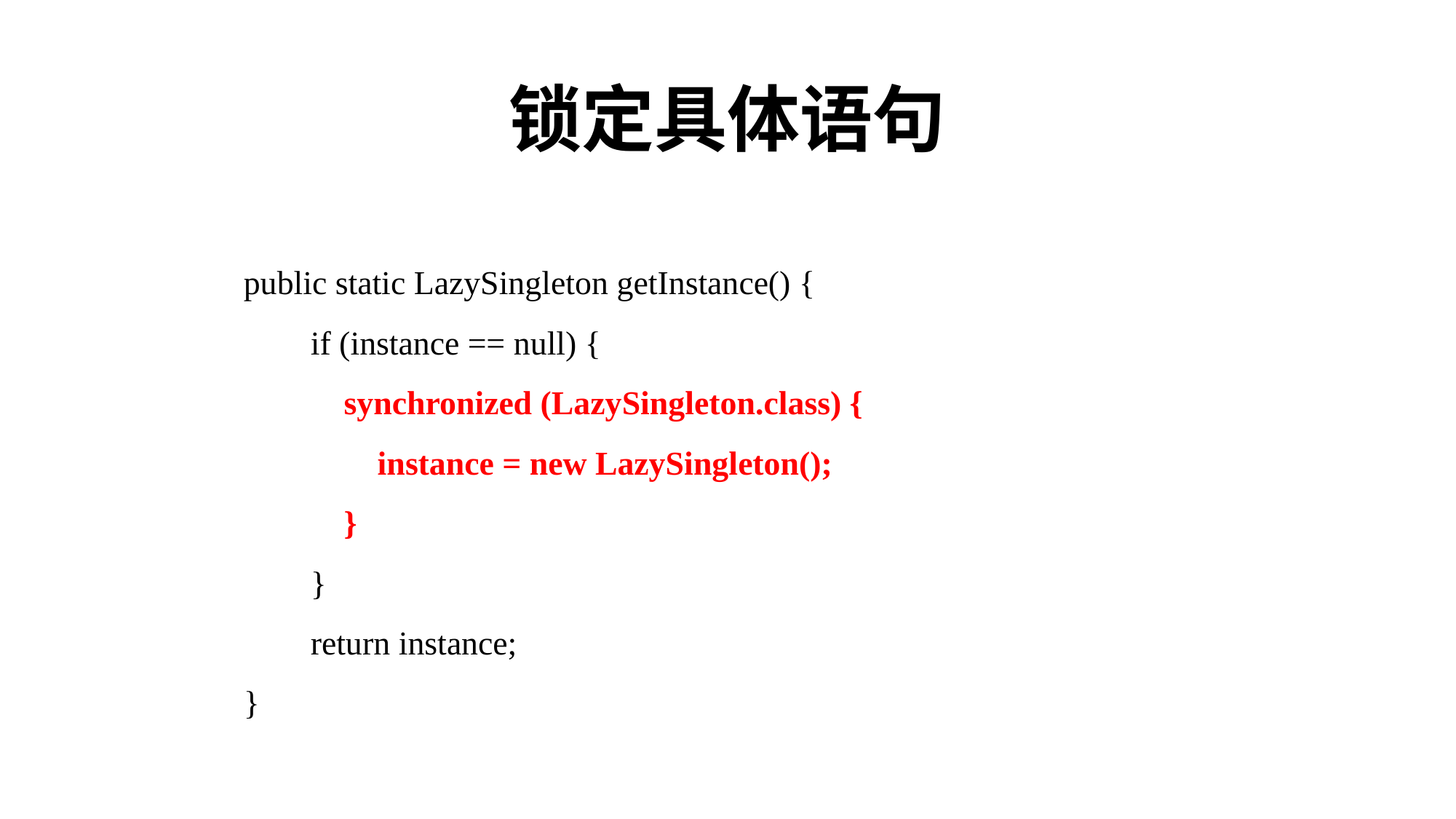

# 锁定具体语句
public static LazySingleton getInstance() {
        if (instance == null) {
            synchronized (LazySingleton.class) {
                instance = new LazySingleton();
            }
        }
        return instance;
}